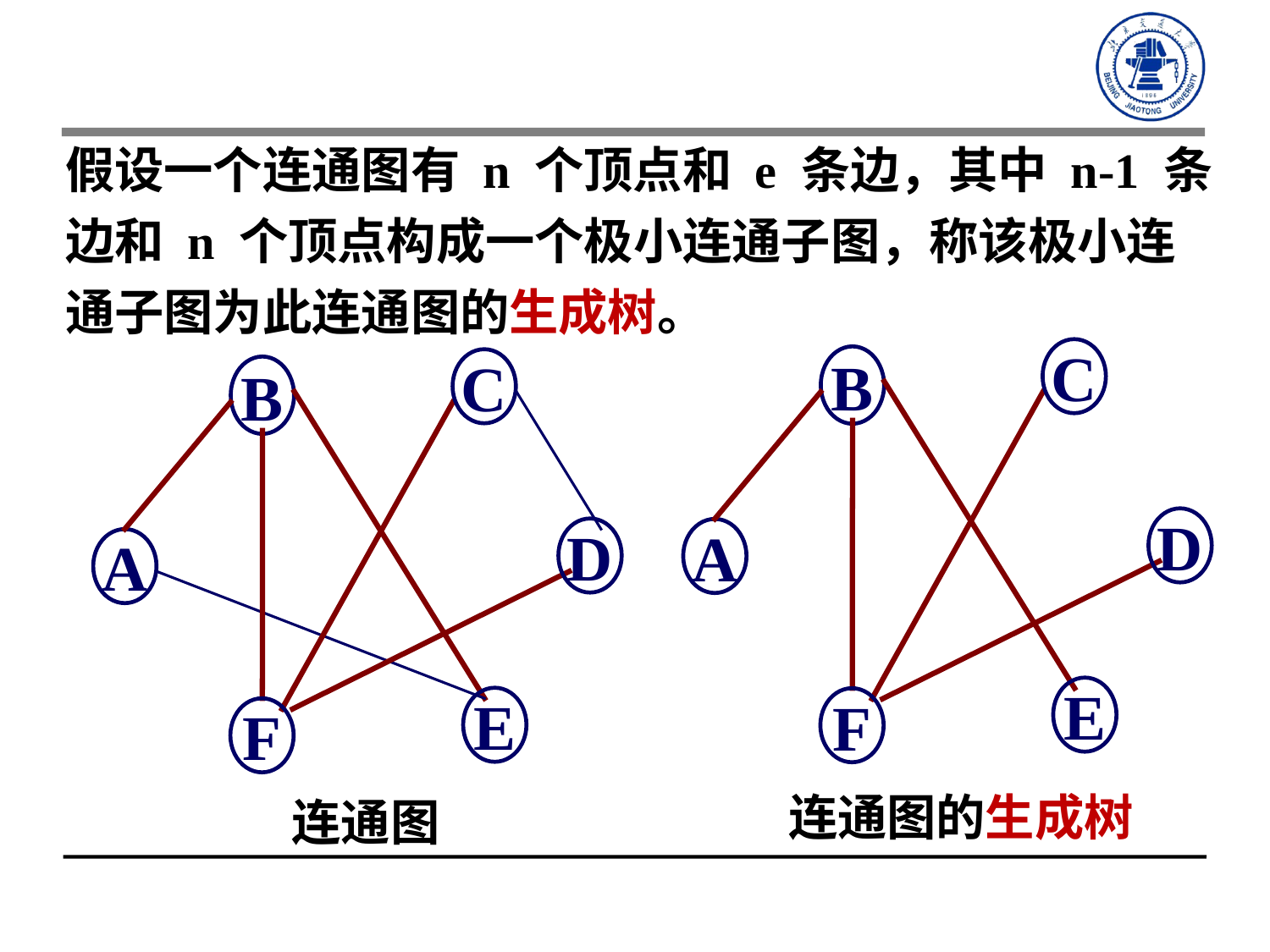

假设一个连通图有 n 个顶点和 e 条边，其中 n-1 条边和 n 个顶点构成一个极小连通子图，称该极小连通子图为此连通图的生成树。
C
B

D
A

E
F
C
B

D
A

E
F
连通图的生成树
连通图